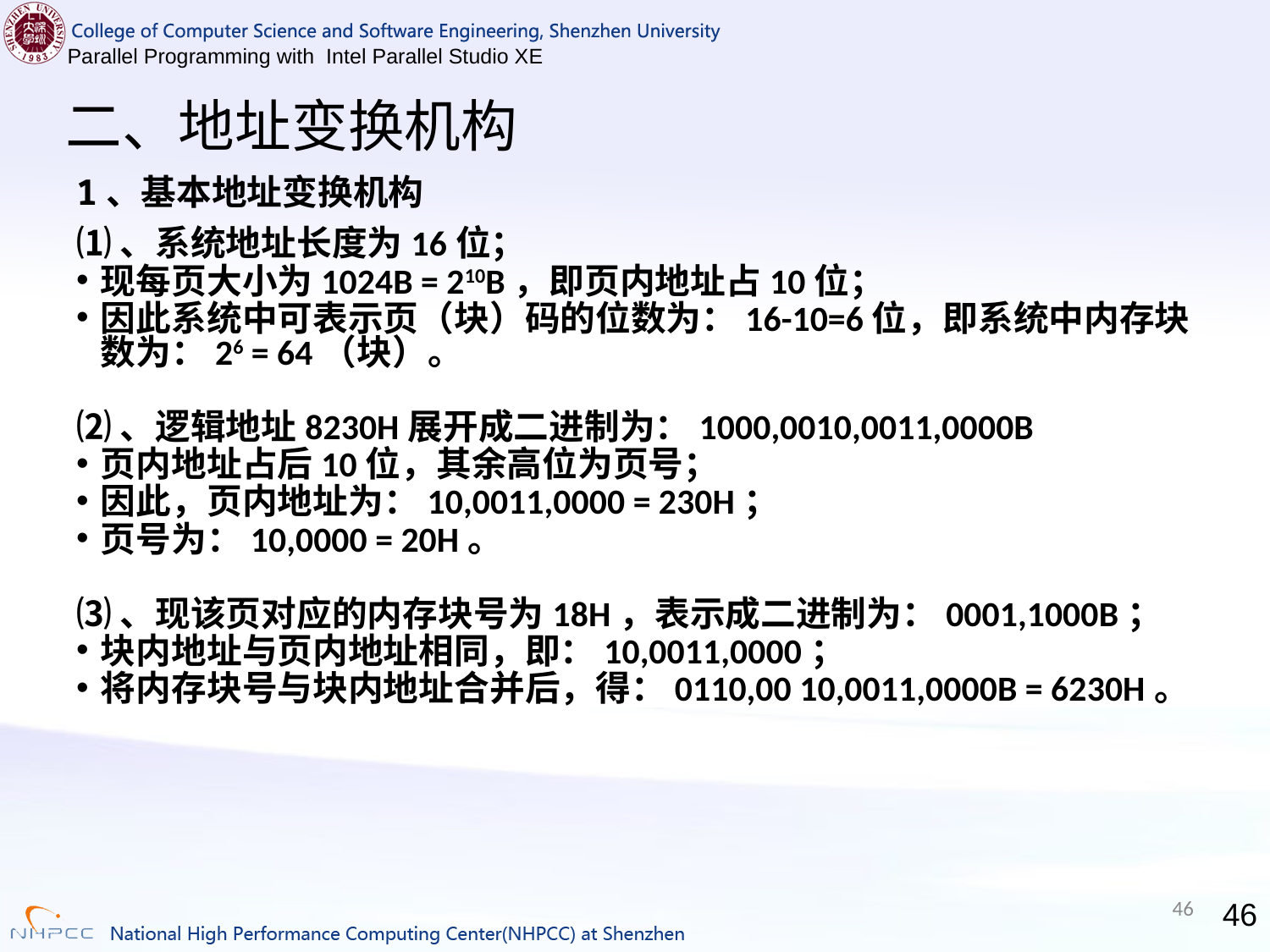

# 二、地址变换机构
1、基本地址变换机构
⑴、系统地址长度为16位；
现每页大小为1024B = 210B，即页内地址占10位；
因此系统中可表示页（块）码的位数为：16-10=6位，即系统中内存块数为：26 = 64（块）。

⑵、逻辑地址8230H展开成二进制为：1000,0010,0011,0000B
页内地址占后10位，其余高位为页号；
因此，页内地址为：10,0011,0000 = 230H；
页号为：10,0000 = 20H。

⑶、现该页对应的内存块号为18H，表示成二进制为：0001,1000B；
块内地址与页内地址相同，即：10,0011,0000；
将内存块号与块内地址合并后，得：0110,00 10,0011,0000B = 6230H。
46
46